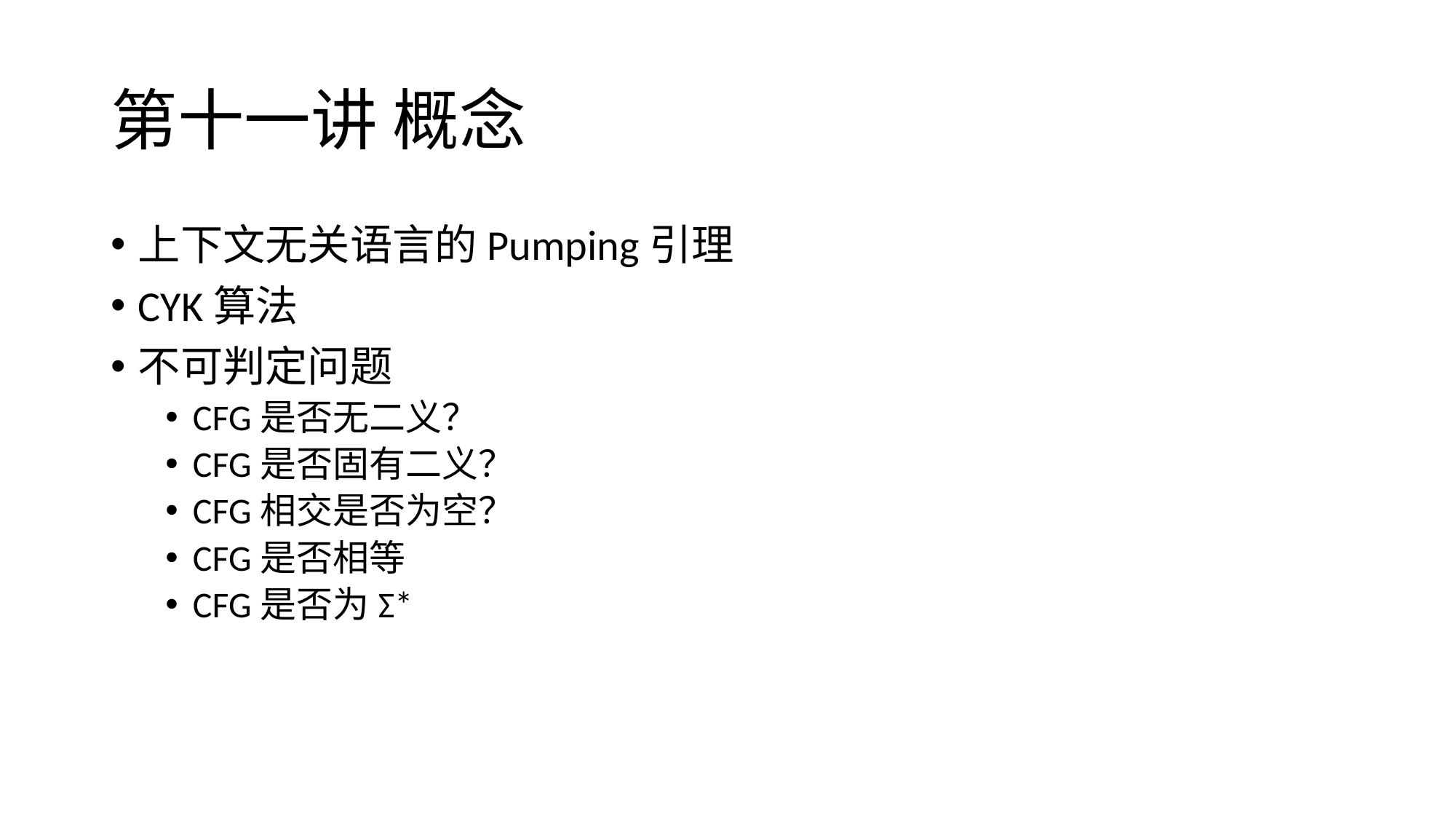

# 第十一讲 概念
上下文无关语言的Pumping引理
CYK算法
不可判定问题
CFG是否无二义？
CFG是否固有二义？
CFG相交是否为空？
CFG是否相等
CFG是否为Σ*